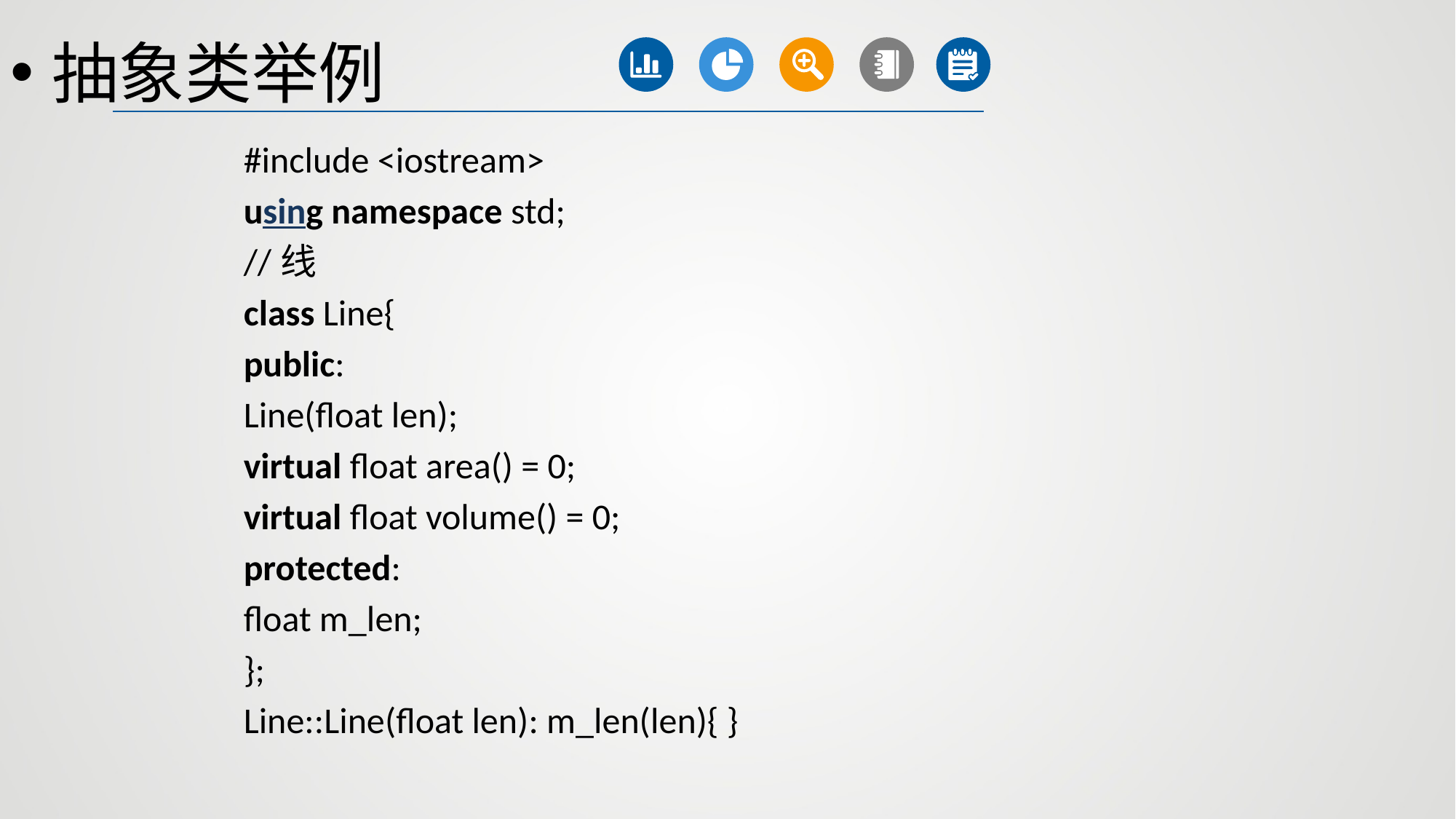

抽象类举例

#include <iostream>
using namespace std;
//线
class Line{
public:
Line(float len);
virtual float area() = 0;
virtual float volume() = 0;
protected:
float m_len;
};
Line::Line(float len): m_len(len){ }